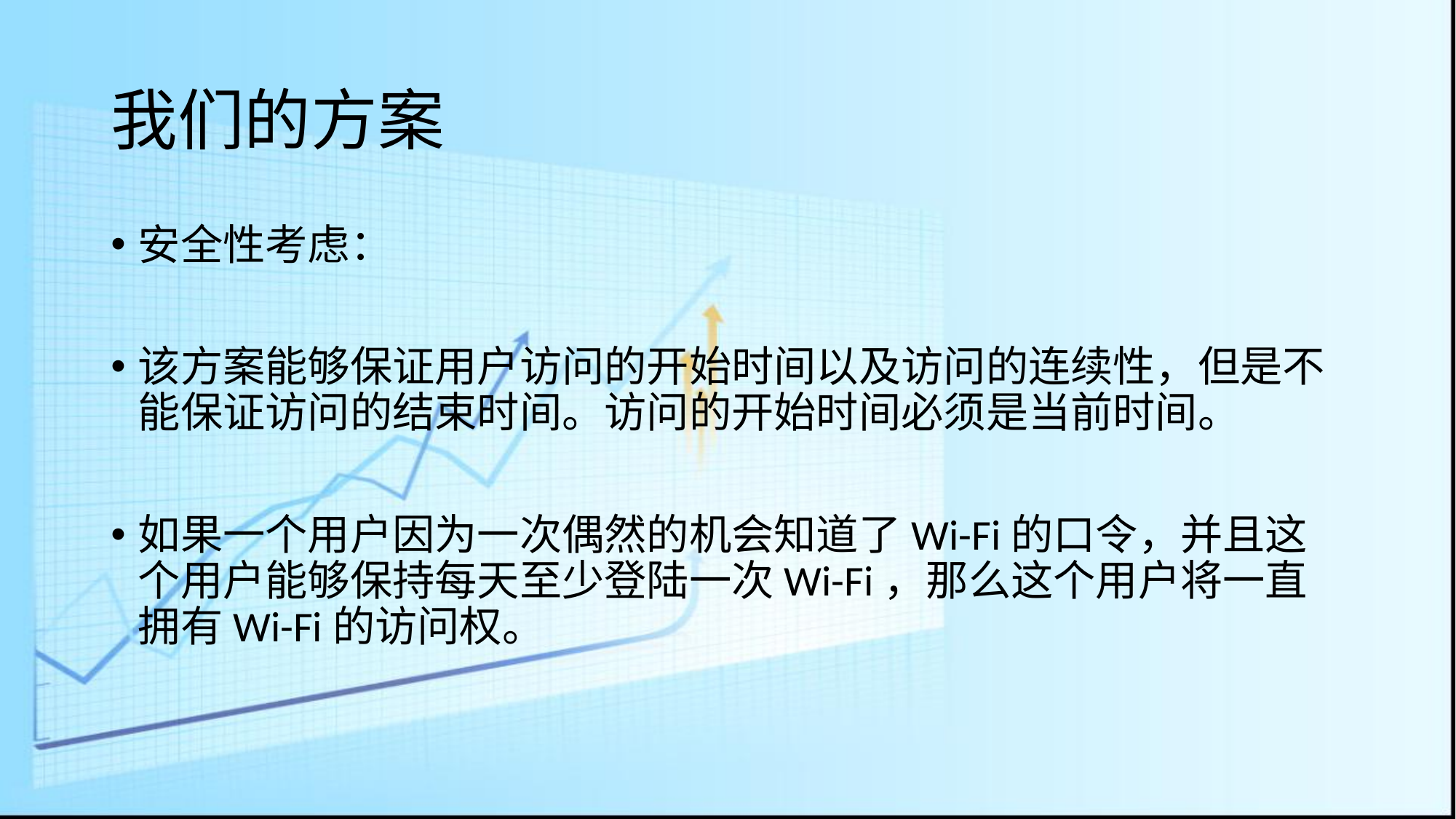

# 我们的方案
安全性考虑：

该方案能够保证用户访问的开始时间以及访问的连续性，但是不能保证访问的结束时间。访问的开始时间必须是当前时间。

如果一个用户因为一次偶然的机会知道了Wi-Fi的口令，并且这个用户能够保持每天至少登陆一次Wi-Fi，那么这个用户将一直拥有Wi-Fi的访问权。